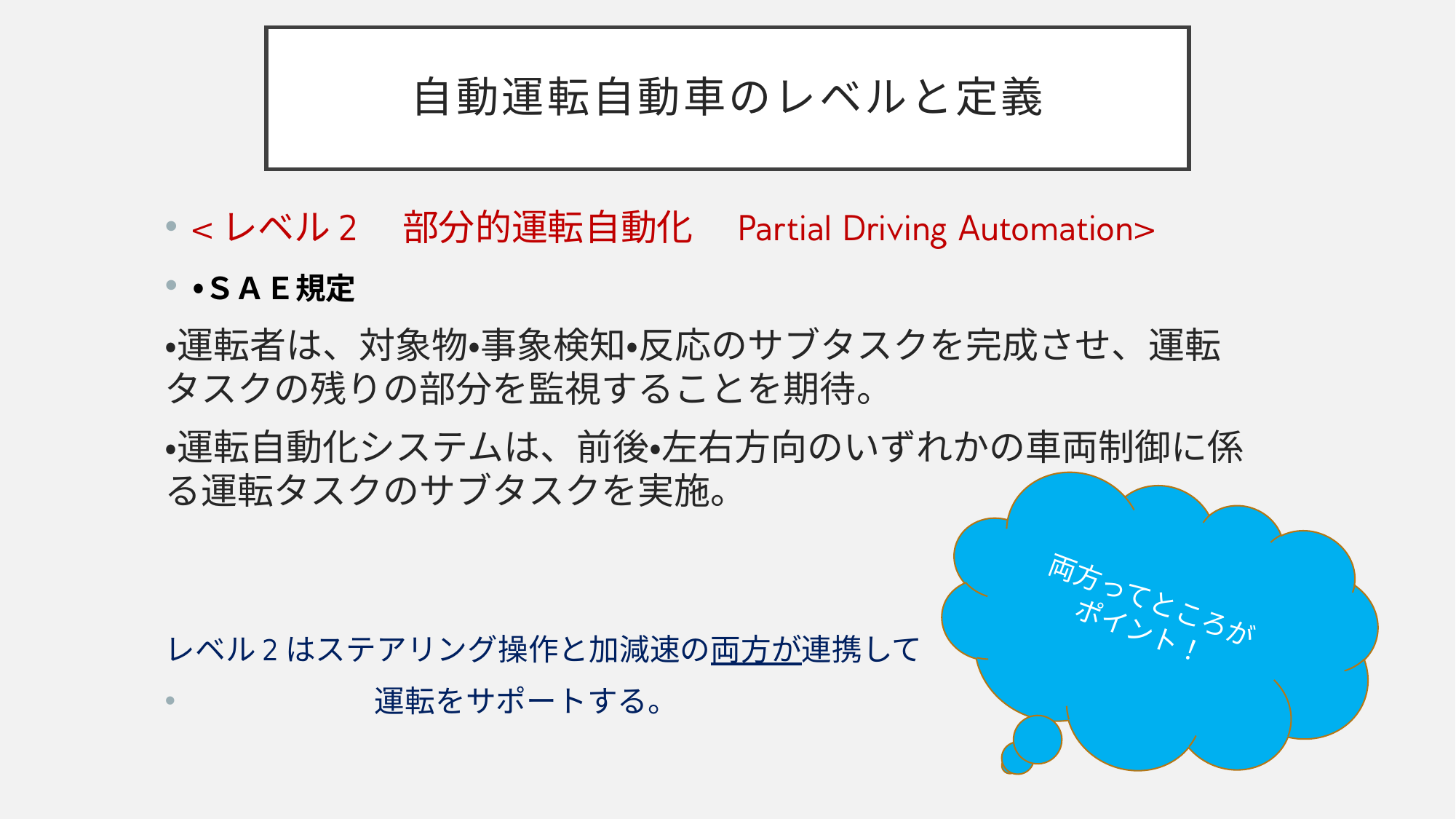

# 自動運転自動車のレベルと定義
<レベル2　部分的運転自動化　Partial Driving Automation>
・ＳＡＥ規定
・運転者は、対象物・事象検知・反応のサブタスクを完成させ、運転タスクの残りの部分を監視することを期待。
・運転自動化システムは、前後・左右方向のいずれかの車両制御に係る運転タスクのサブタスクを実施。

レベル2はステアリング操作と加減速の両方が連携して
　　　　　　運転をサポートする。
両方ってところが
ポイント！